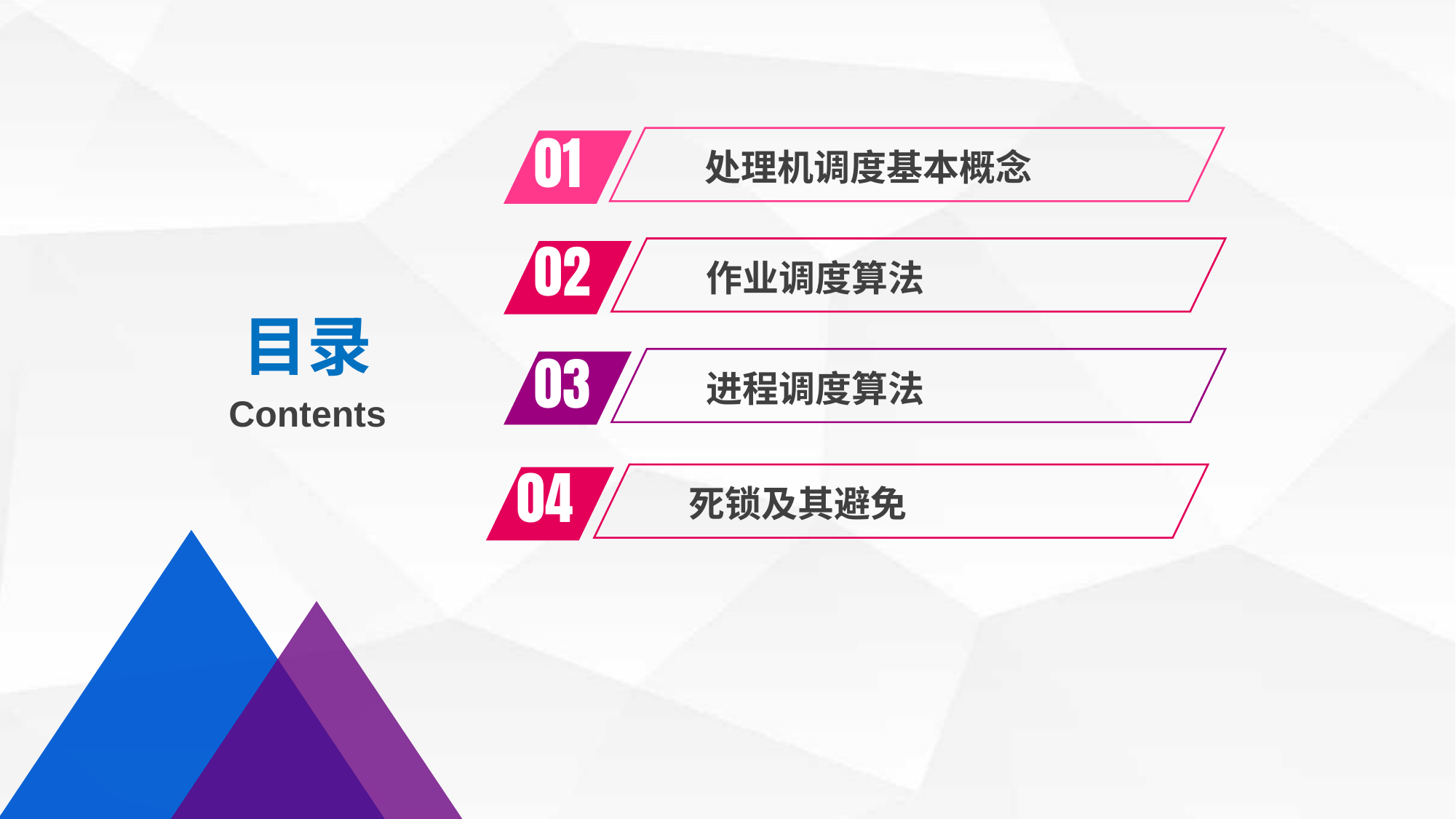

01

处理机调度基本概念
02

作业调度算法
目录
Contents
03

进程调度算法
04

死锁及其避免